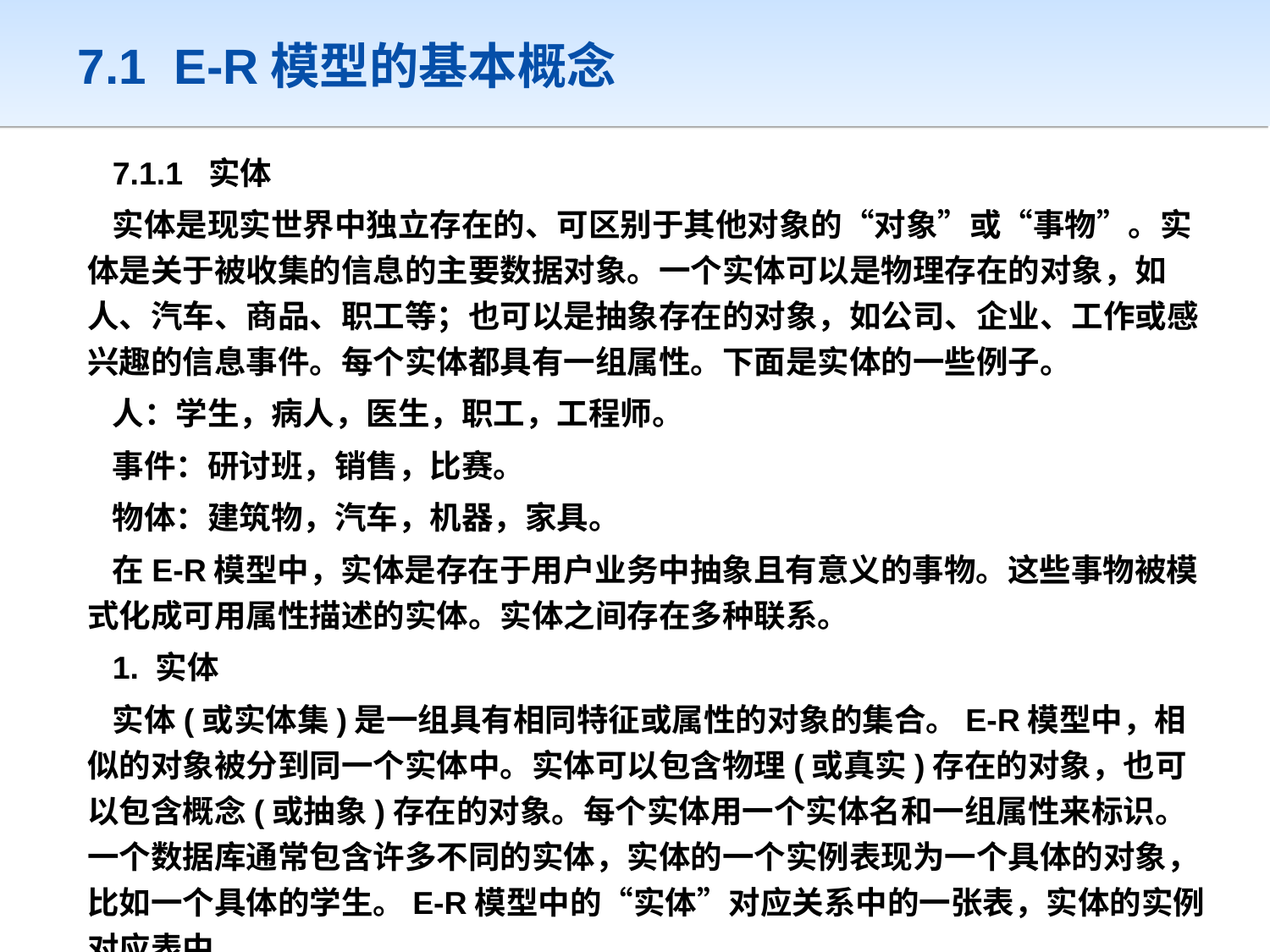

# 7.1  E-R模型的基本概念
7.1.1  实体
实体是现实世界中独立存在的、可区别于其他对象的“对象”或“事物”。实体是关于被收集的信息的主要数据对象。一个实体可以是物理存在的对象，如人、汽车、商品、职工等；也可以是抽象存在的对象，如公司、企业、工作或感兴趣的信息事件。每个实体都具有一组属性。下面是实体的一些例子。
人：学生，病人，医生，职工，工程师。
事件：研讨班，销售，比赛。
物体：建筑物，汽车，机器，家具。
在E-R模型中，实体是存在于用户业务中抽象且有意义的事物。这些事物被模式化成可用属性描述的实体。实体之间存在多种联系。
1. 实体
实体(或实体集)是一组具有相同特征或属性的对象的集合。E-R模型中，相似的对象被分到同一个实体中。实体可以包含物理(或真实)存在的对象，也可以包含概念(或抽象)存在的对象。每个实体用一个实体名和一组属性来标识。一个数据库通常包含许多不同的实体，实体的一个实例表现为一个具体的对象，比如一个具体的学生。E-R模型中的“实体”对应关系中的一张表，实体的实例对应表中